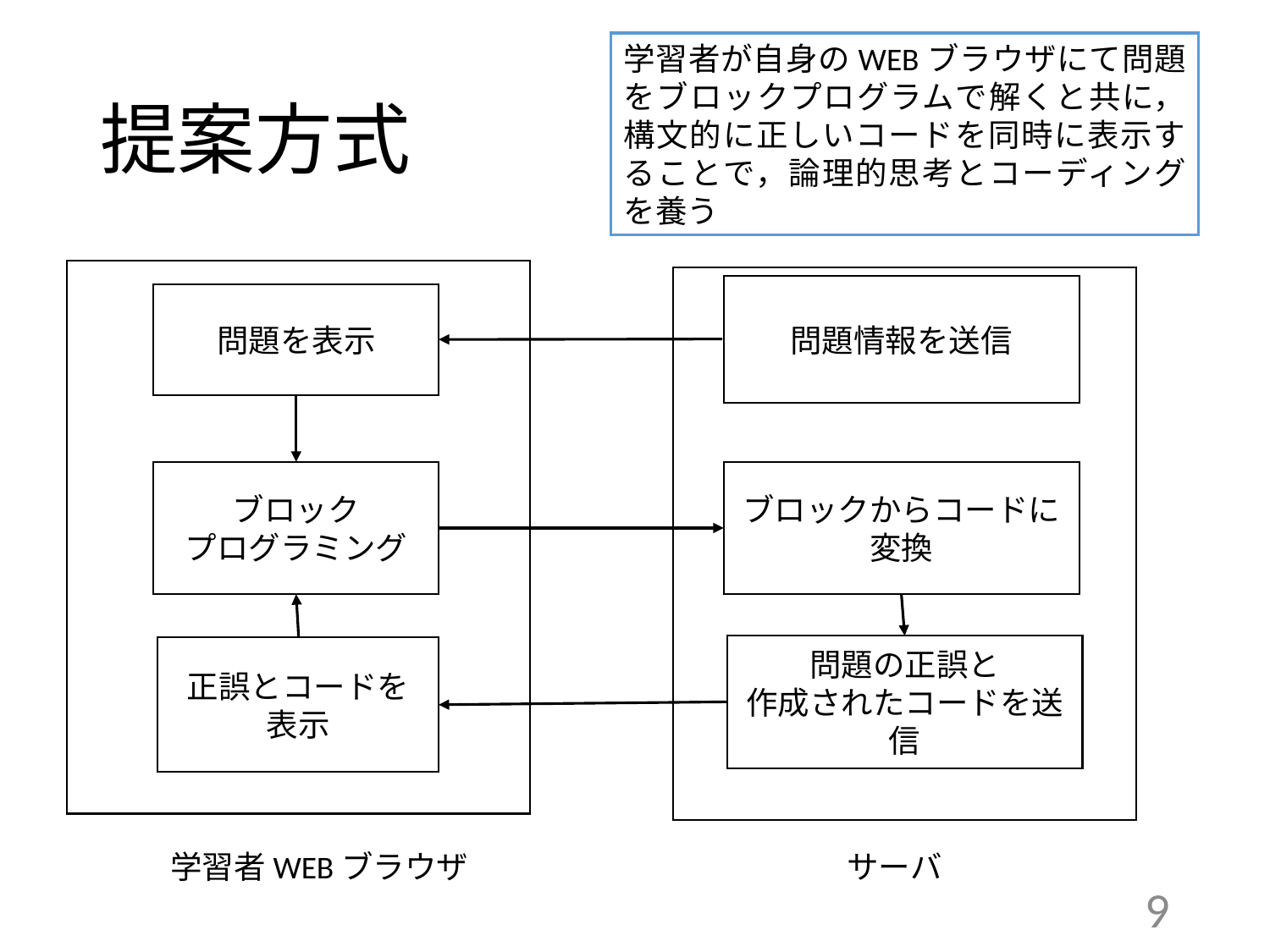

学習者が自身のWEBブラウザにて問題をブロックプログラムで解くと共に，構文的に正しいコードを同時に表示することで，論理的思考とコーディングを養う
# 提案方式

問題情報を送信
問題を表示
ブロック
プログラミング
ブロックからコードに
変換
問題の正誤と
作成されたコードを送信
正誤とコードを
表示
学習者WEBブラウザ
サーバ
9